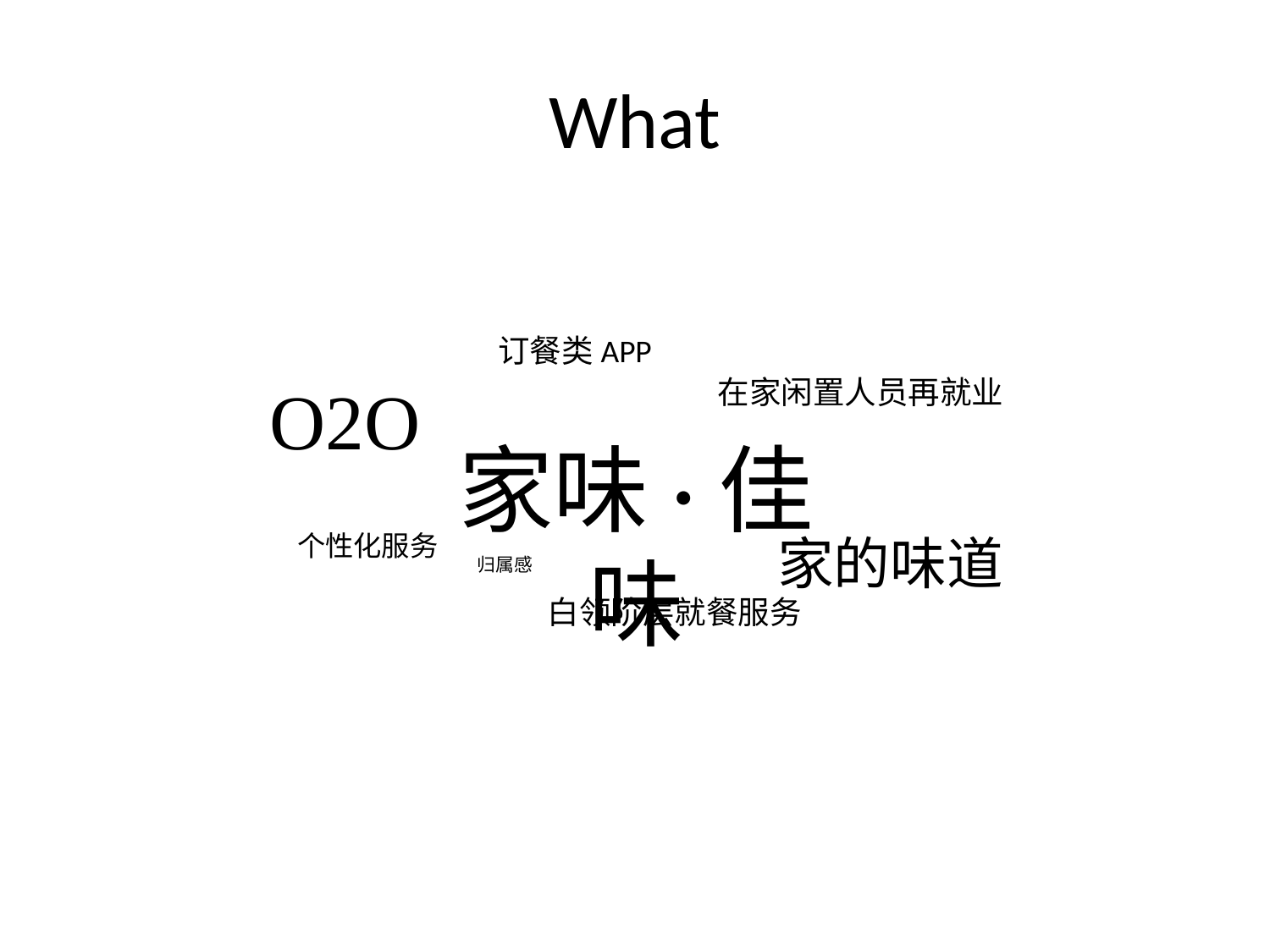

# What
订餐类APP
O2O
在家闲置人员再就业
家味·佳味
个性化服务
家的味道
归属感
白领阶层就餐服务